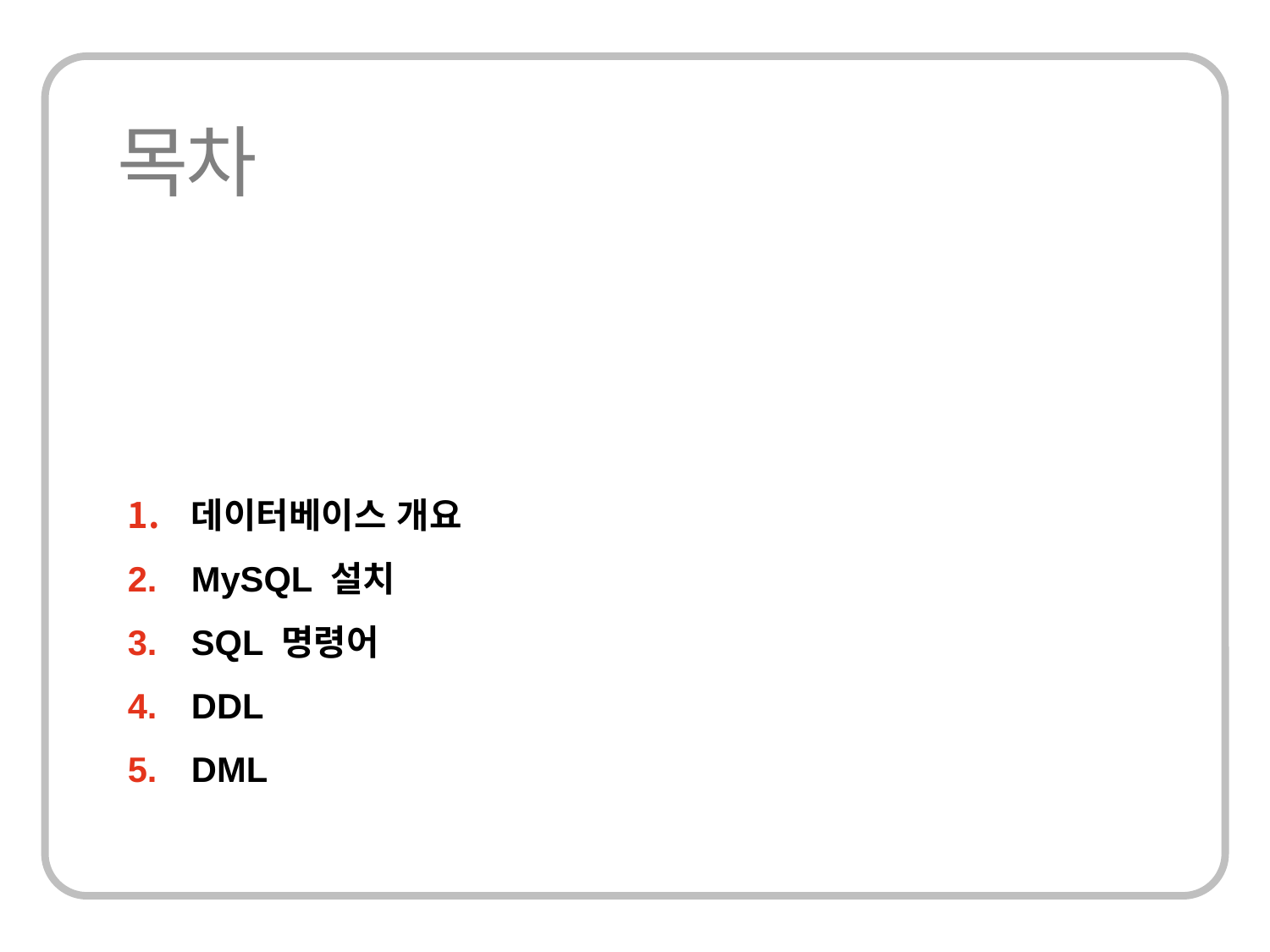

데이터베이스 개요
MySQL 설치
SQL 명령어
DDL
DML